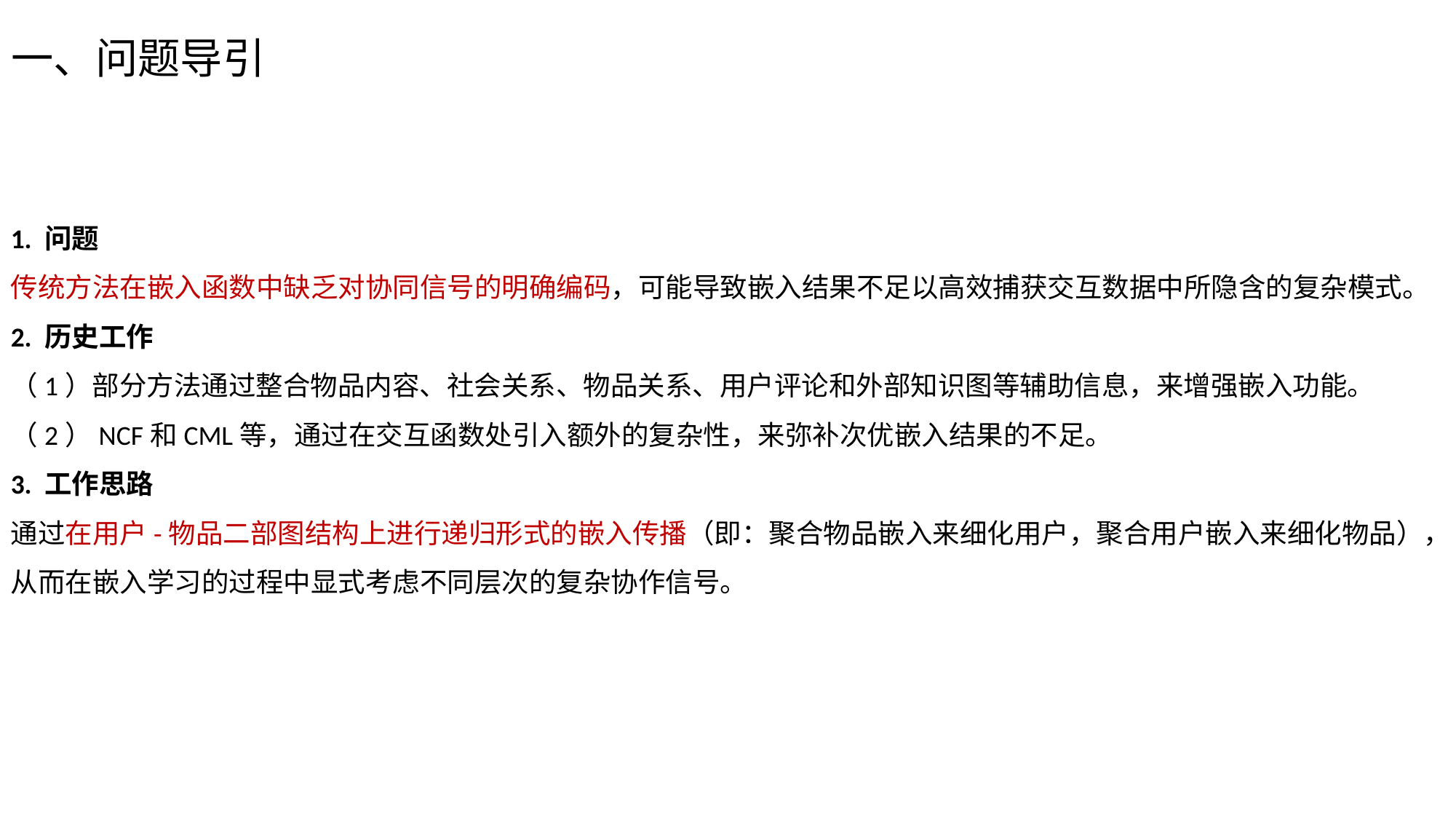

# 一、问题导引
1. 问题
传统方法在嵌入函数中缺乏对协同信号的明确编码，可能导致嵌入结果不足以高效捕获交互数据中所隐含的复杂模式。
2. 历史工作
（1）部分方法通过整合物品内容、社会关系、物品关系、用户评论和外部知识图等辅助信息，来增强嵌入功能。
（2）NCF和CML等，通过在交互函数处引入额外的复杂性，来弥补次优嵌入结果的不足。
3. 工作思路
通过在用户-物品二部图结构上进行递归形式的嵌入传播（即：聚合物品嵌入来细化用户，聚合用户嵌入来细化物品），从而在嵌入学习的过程中显式考虑不同层次的复杂协作信号。